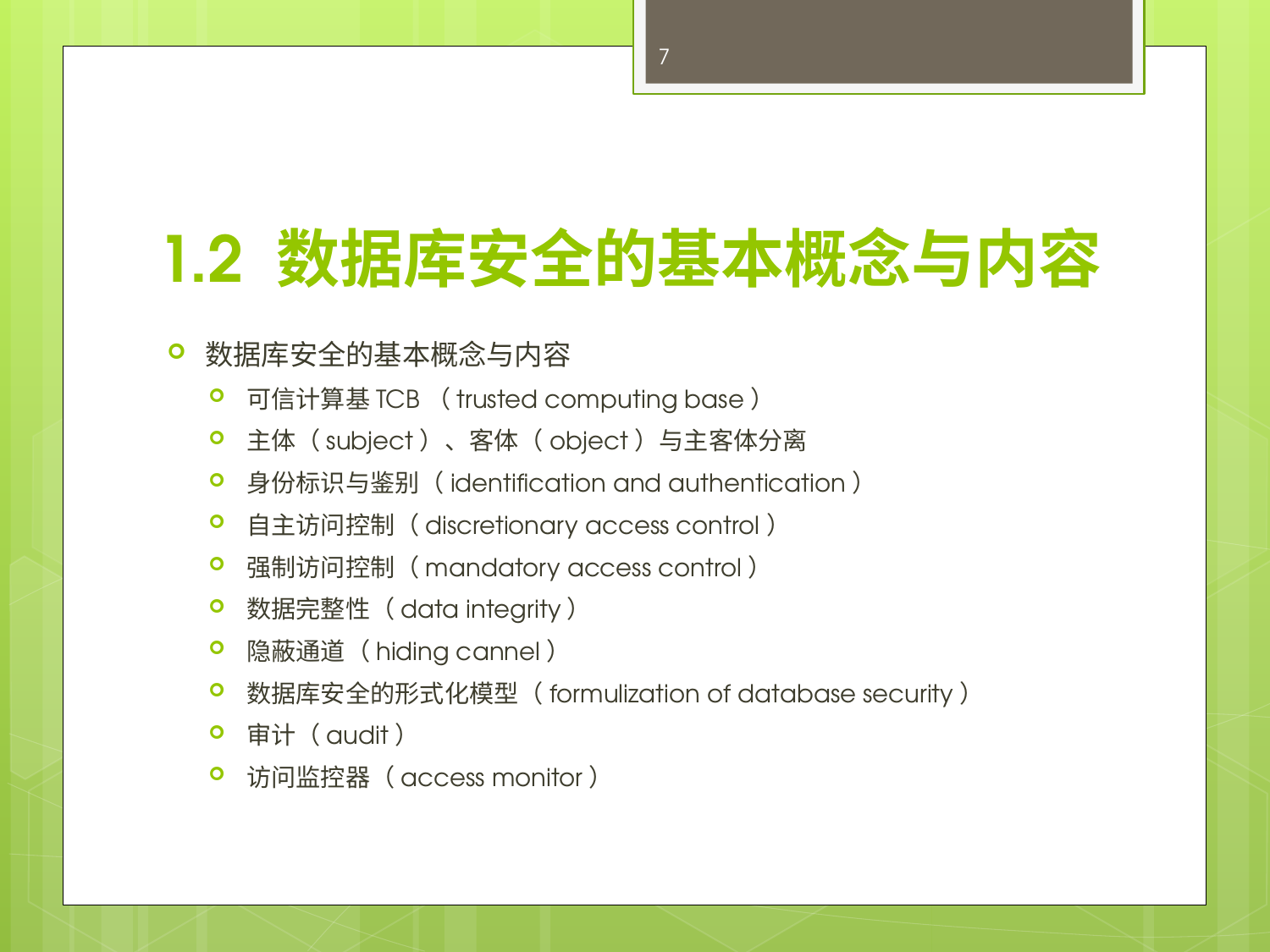

7
# 1.2 数据库安全的基本概念与内容
数据库安全的基本概念与内容
可信计算基TCB（trusted computing base）
主体（subject）、客体（object）与主客体分离
身份标识与鉴别（identification and authentication）
自主访问控制（discretionary access control）
强制访问控制（mandatory access control）
数据完整性（data integrity）
隐蔽通道（hiding cannel）
数据库安全的形式化模型（formulization of database security）
审计（audit）
访问监控器（access monitor）